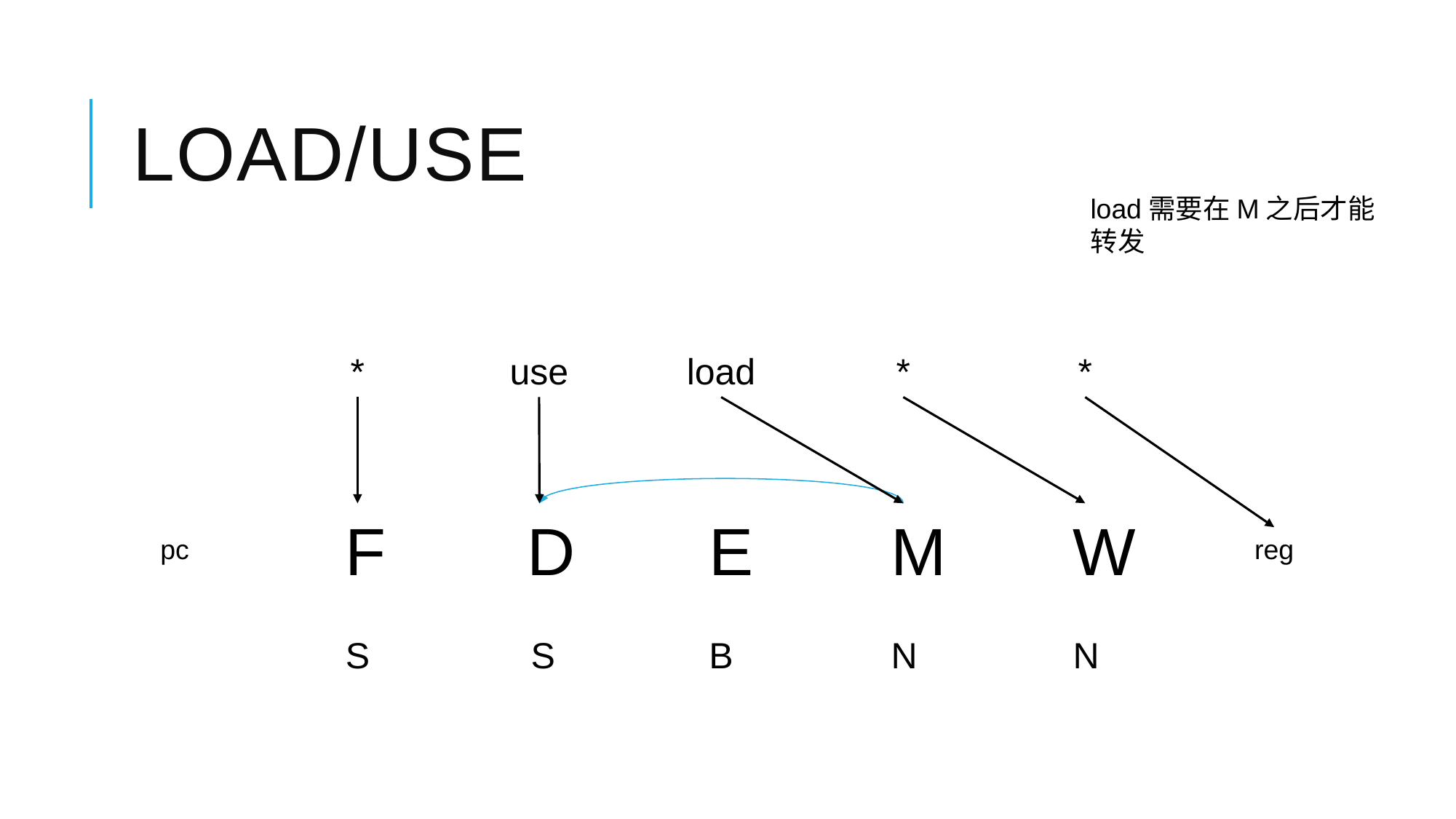

# LOAD/use
load需要在M之后才能转发
load
*
*
*
use
E
M
W
F
D
pc
reg
B
N
N
S
S